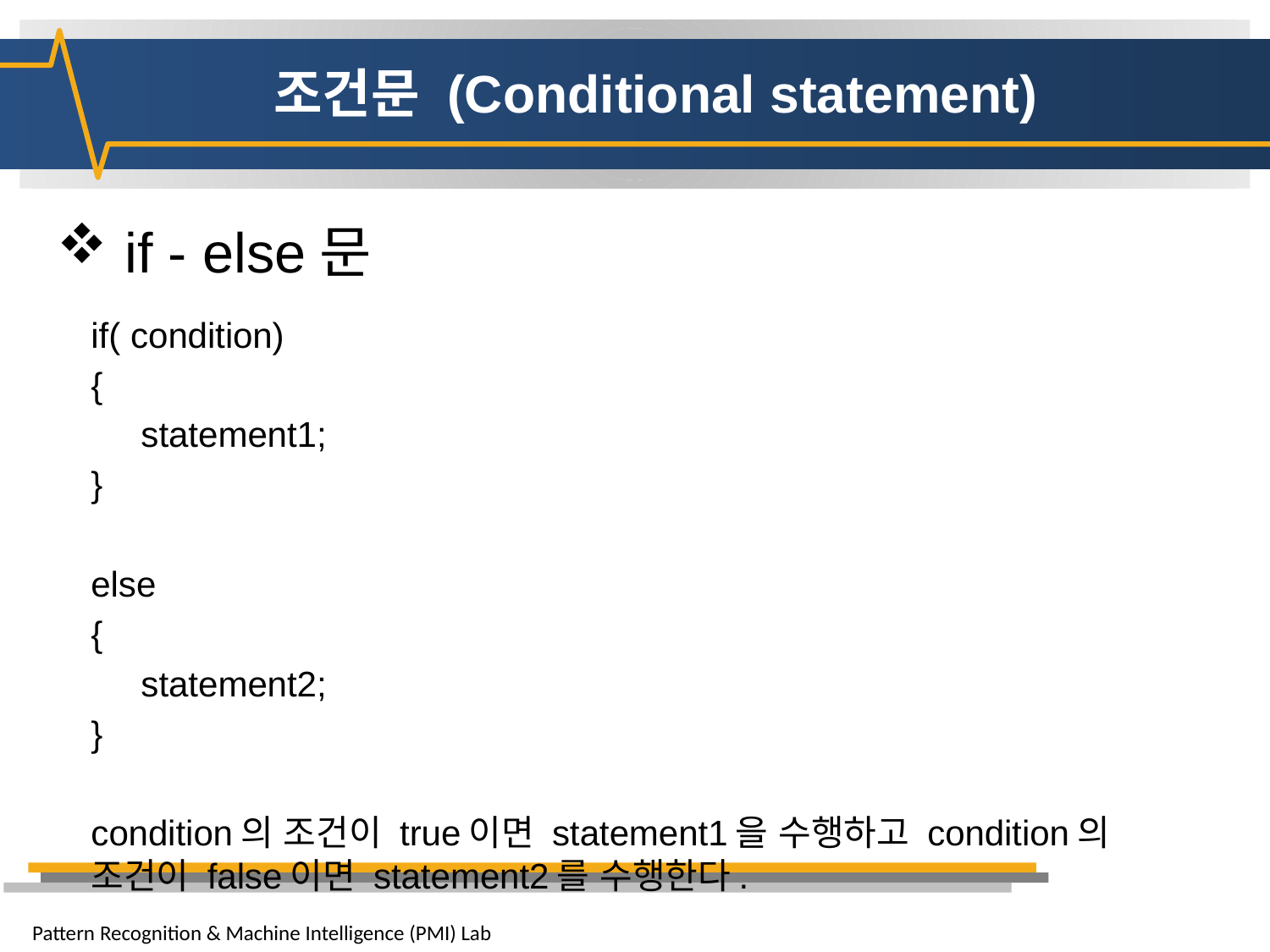

# 조건문 (Conditional statement)
 if - else문
if( condition)
{
     statement1;
}

else
{
     statement2;
}

condition의 조건이 true이면 statement1을 수행하고 condition의 조건이 false이면 statement2를 수행한다.